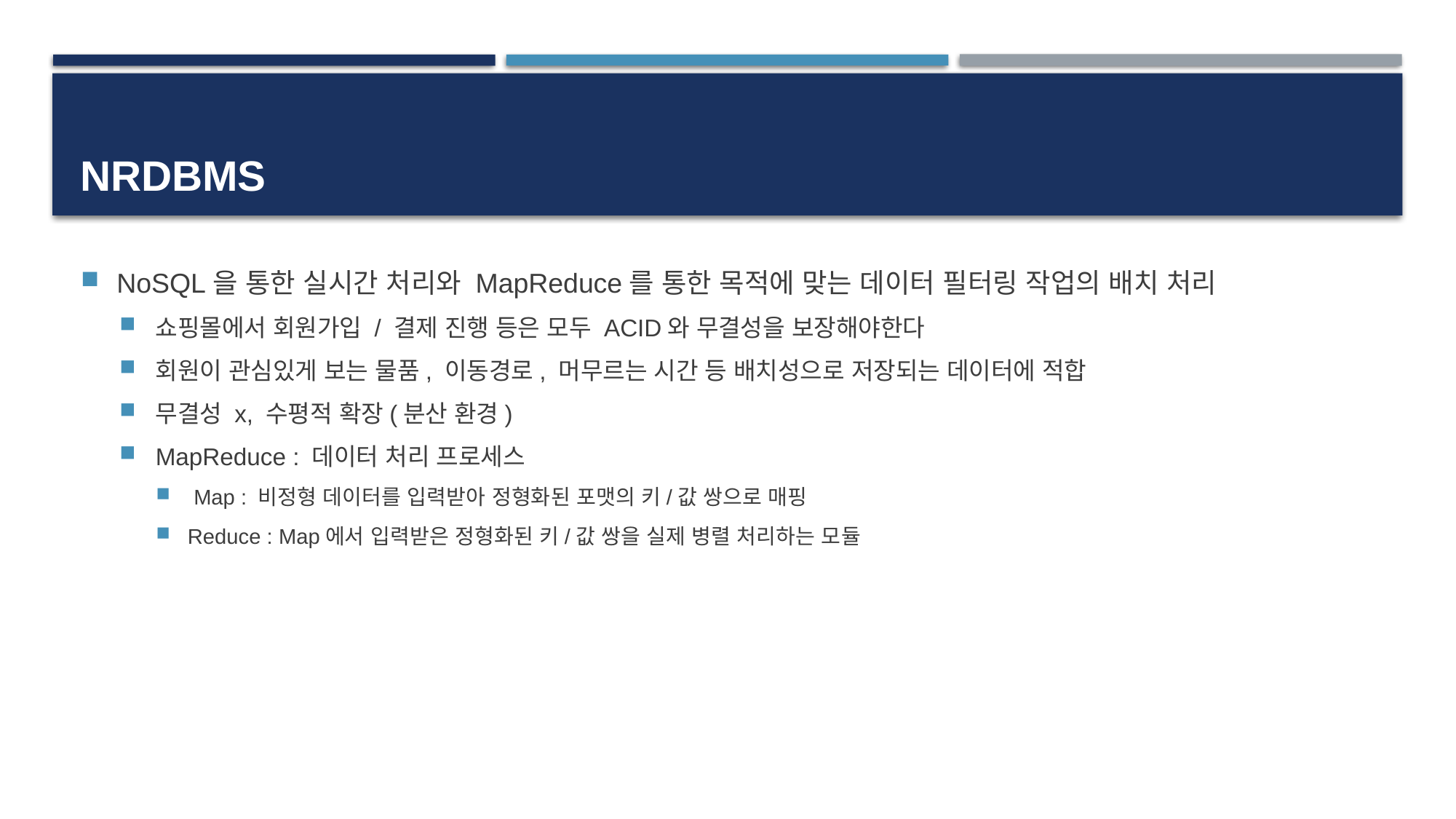

# nRDBMS
NoSQL을 통한 실시간 처리와 MapReduce를 통한 목적에 맞는 데이터 필터링 작업의 배치 처리
쇼핑몰에서 회원가입 / 결제 진행 등은 모두 ACID와 무결성을 보장해야한다
회원이 관심있게 보는 물품, 이동경로, 머무르는 시간 등 배치성으로 저장되는 데이터에 적합
무결성 x, 수평적 확장(분산 환경)
MapReduce : 데이터 처리 프로세스
 Map : 비정형 데이터를 입력받아 정형화된 포맷의 키/값 쌍으로 매핑
Reduce : Map에서 입력받은 정형화된 키/값 쌍을 실제 병렬 처리하는 모듈